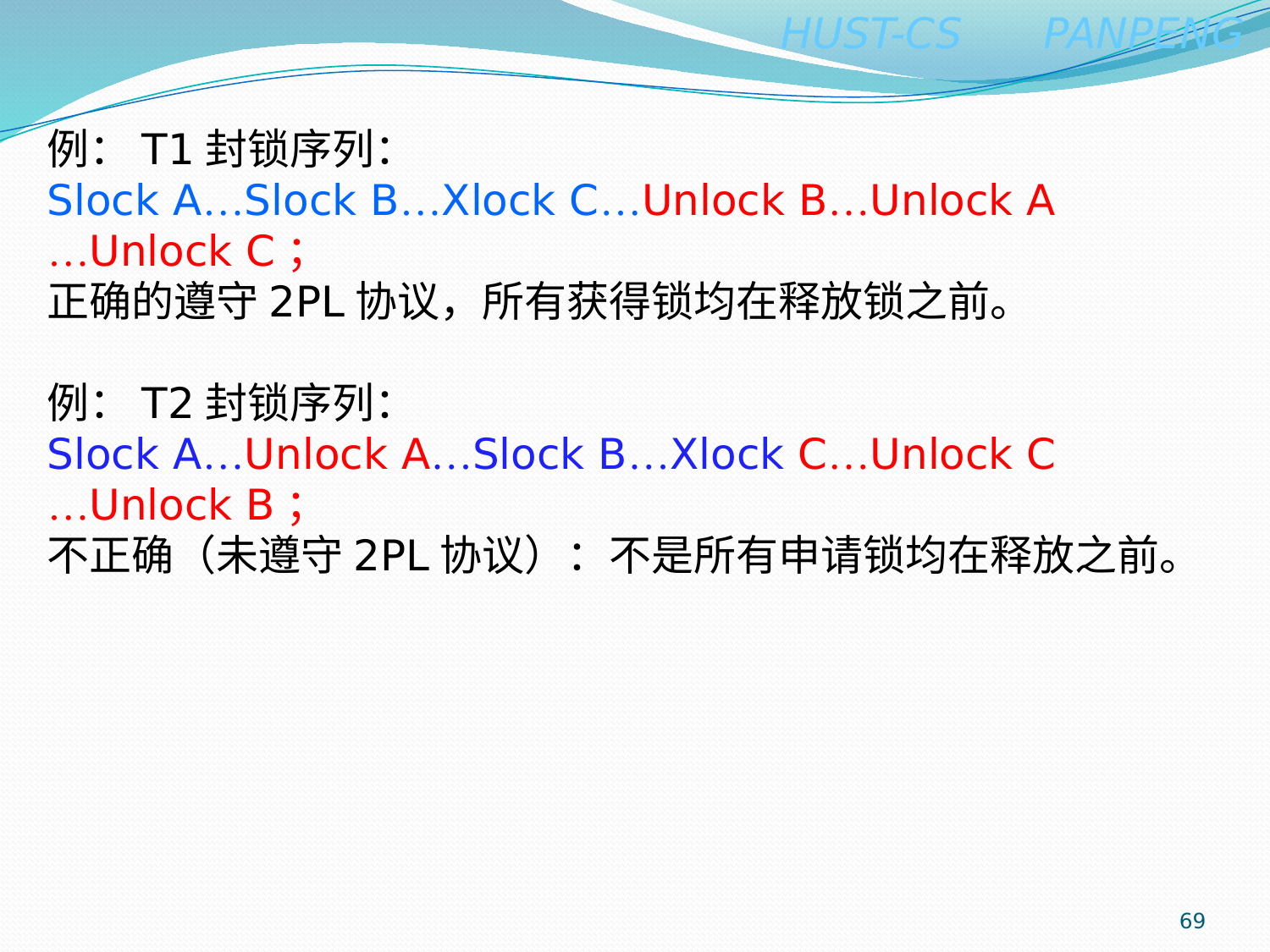

例：T1封锁序列：
Slock A…Slock B…Xlock C…Unlock B…Unlock A
…Unlock C；
正确的遵守2PL协议，所有获得锁均在释放锁之前。

例：T2封锁序列：
Slock A…Unlock A…Slock B…Xlock C…Unlock C
…Unlock B；
不正确（未遵守2PL协议）：不是所有申请锁均在释放之前。
69